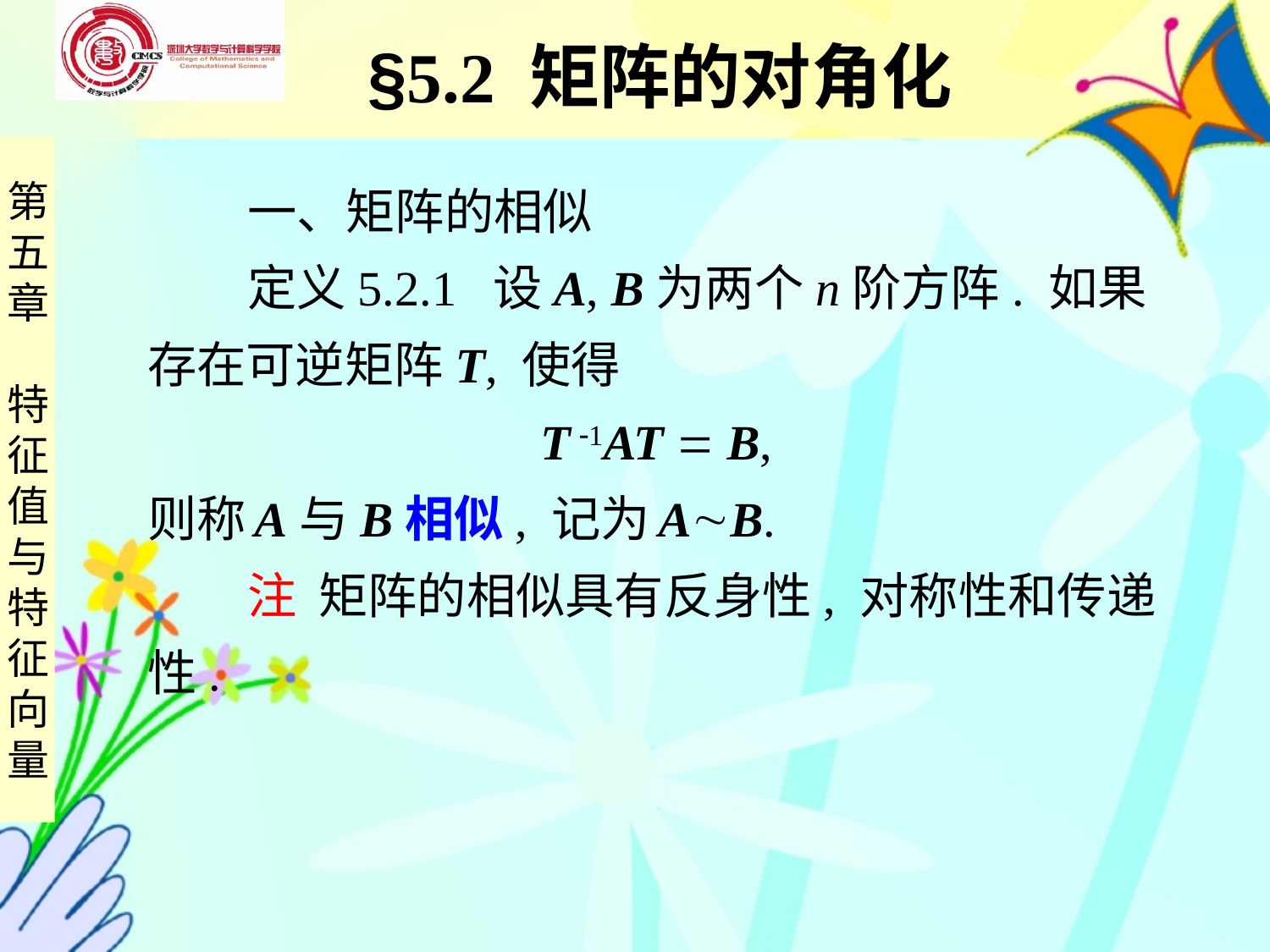

§5.2 矩阵的对角化
        一、矩阵的相似
        定义5.2.1  设 A, B为两个n阶方阵. 如果存在可逆矩阵T, 使得
                                T  −1AT = B,
则称 A与B相似, 记为 A∼B.
        注  矩阵的相似具有反身性, 对称性和传递性.